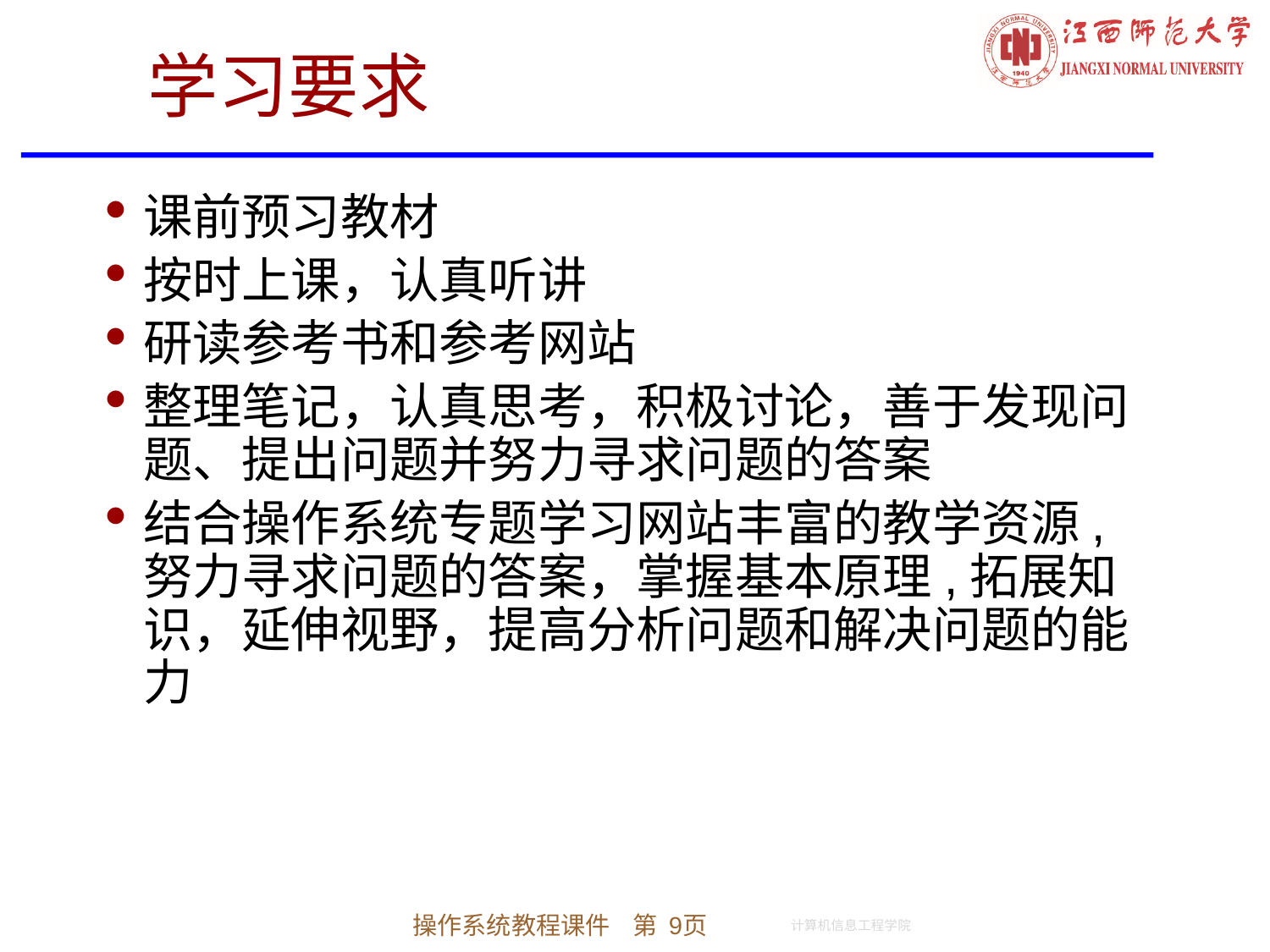

# 学习要求
课前预习教材
按时上课，认真听讲
研读参考书和参考网站
整理笔记，认真思考，积极讨论，善于发现问题、提出问题并努力寻求问题的答案
结合操作系统专题学习网站丰富的教学资源,努力寻求问题的答案，掌握基本原理,拓展知识，延伸视野，提高分析问题和解决问题的能力
操作系统教程课件    第 9页